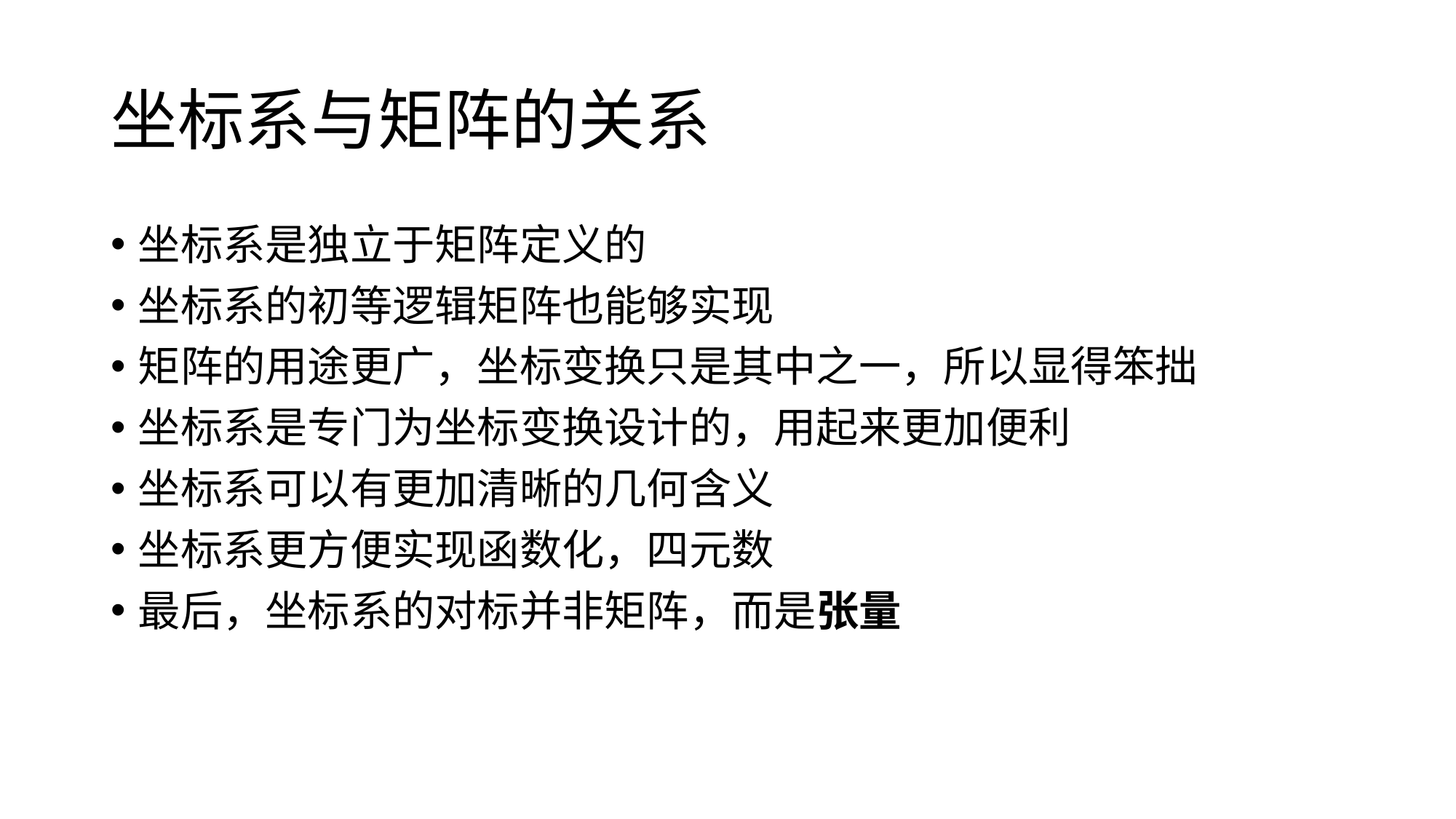

# 坐标系与矩阵的关系
坐标系是独立于矩阵定义的
坐标系的初等逻辑矩阵也能够实现
矩阵的用途更广，坐标变换只是其中之一，所以显得笨拙
坐标系是专门为坐标变换设计的，用起来更加便利
坐标系可以有更加清晰的几何含义
坐标系更方便实现函数化，四元数
最后，坐标系的对标并非矩阵，而是张量